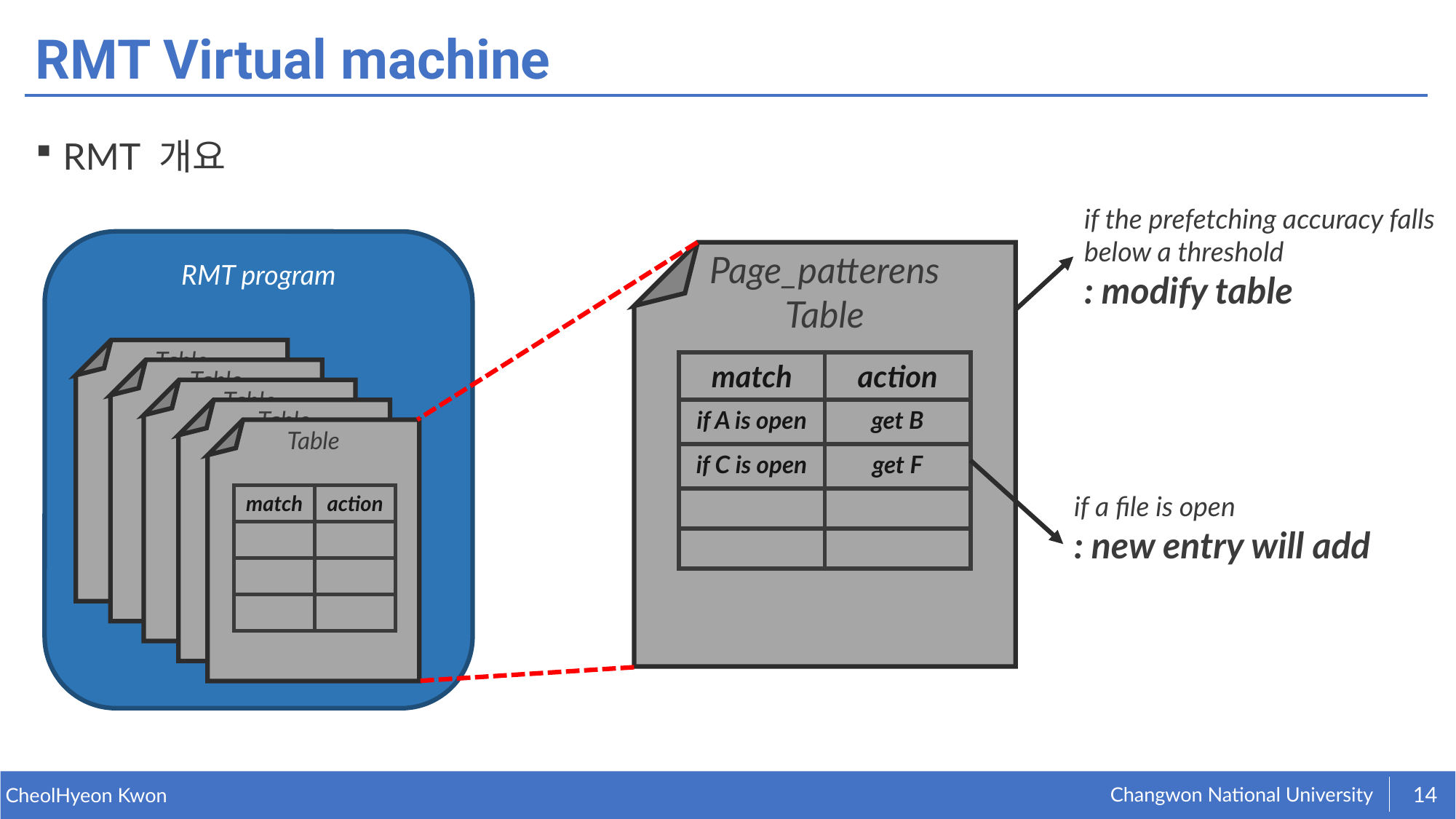

# RMT Virtual machine
RMT 개요
if the prefetching accuracy falls below a threshold
: modify table
RMT program

Page_patterens
Table

Table

| match | action |
| --- | --- |
| if A is open | get B |
| if C is open | get F |
|  |  |
|  |  |

Table

Table

Table

Table

if a file is open
: new entry will add

| match | action |
| --- | --- |
|  |  |
|  |  |
|  |  |
14